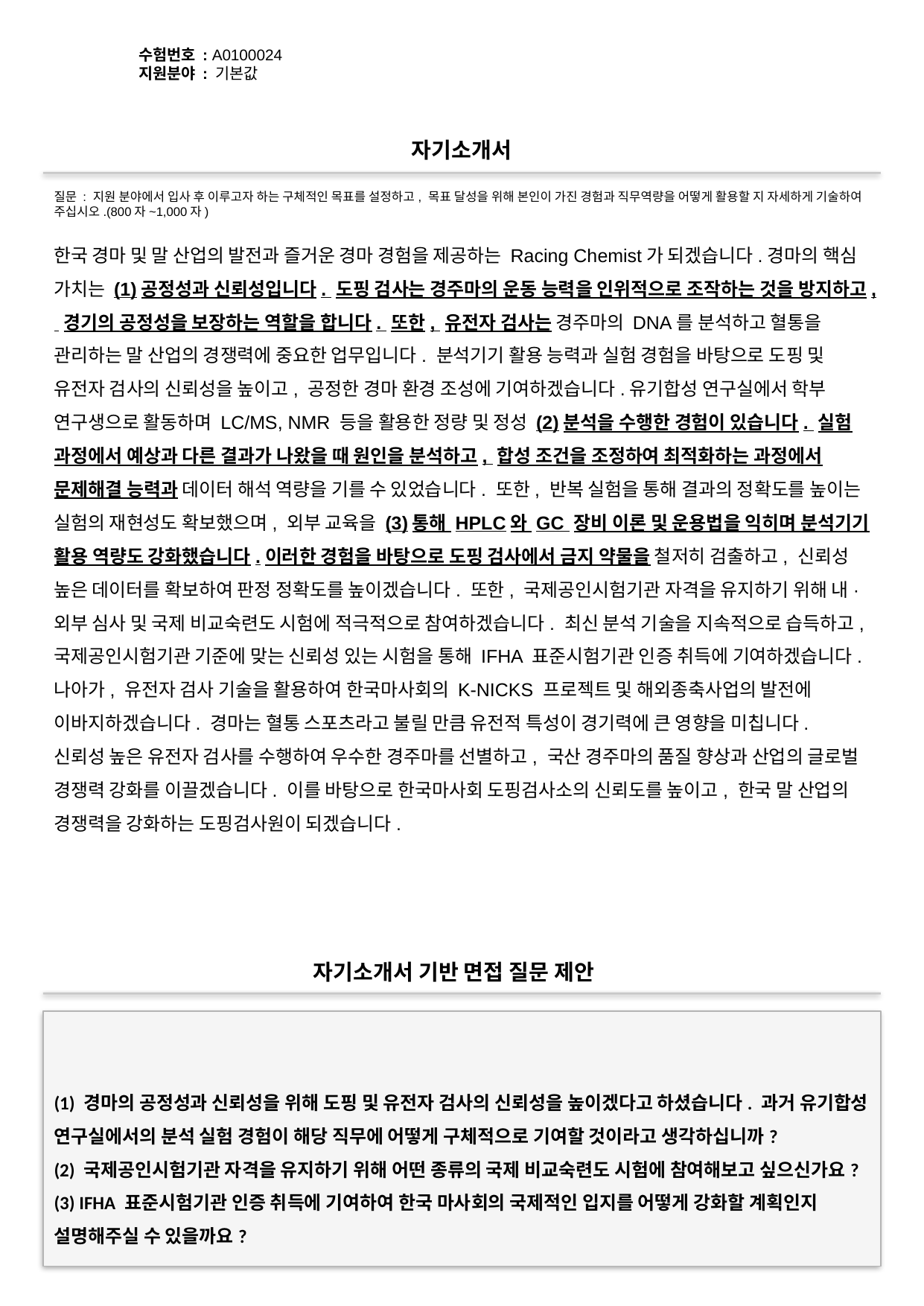

수험번호 : A0100024
지원분야 : 기본값
#

자기소개서

질문 : 지원 분야에서 입사 후 이루고자 하는 구체적인 목표를 설정하고, 목표 달성을 위해 본인이 가진 경험과 직무역량을 어떻게 활용할 지 자세하게 기술하여 주십시오.(800자~1,000자)

한국 경마 및 말 산업의 발전과 즐거운 경마 경험을 제공하는 Racing Chemist가 되겠습니다.경마의 핵심 가치는 (1)공정성과 신뢰성입니다. 도핑 검사는 경주마의 운동 능력을 인위적으로 조작하는 것을 방지하고, 경기의 공정성을 보장하는 역할을 합니다. 또한, 유전자 검사는 경주마의 DNA를 분석하고 혈통을 관리하는 말 산업의 경쟁력에 중요한 업무입니다. 분석기기 활용 능력과 실험 경험을 바탕으로 도핑 및 유전자 검사의 신뢰성을 높이고, 공정한 경마 환경 조성에 기여하겠습니다.유기합성 연구실에서 학부 연구생으로 활동하며 LC/MS, NMR 등을 활용한 정량 및 정성 (2)분석을 수행한 경험이 있습니다. 실험 과정에서 예상과 다른 결과가 나왔을 때 원인을 분석하고, 합성 조건을 조정하여 최적화하는 과정에서 문제해결 능력과 데이터 해석 역량을 기를 수 있었습니다. 또한, 반복 실험을 통해 결과의 정확도를 높이는 실험의 재현성도 확보했으며, 외부 교육을 (3)통해 HPLC와 GC 장비 이론 및 운용법을 익히며 분석기기 활용 역량도 강화했습니다.이러한 경험을 바탕으로 도핑 검사에서 금지 약물을 철저히 검출하고, 신뢰성 높은 데이터를 확보하여 판정 정확도를 높이겠습니다. 또한, 국제공인시험기관 자격을 유지하기 위해 내·외부 심사 및 국제 비교숙련도 시험에 적극적으로 참여하겠습니다. 최신 분석 기술을 지속적으로 습득하고, 국제공인시험기관 기준에 맞는 신뢰성 있는 시험을 통해 IFHA 표준시험기관 인증 취득에 기여하겠습니다. 나아가, 유전자 검사 기술을 활용하여 한국마사회의 K-NICKS 프로젝트 및 해외종축사업의 발전에 이바지하겠습니다. 경마는 혈통 스포츠라고 불릴 만큼 유전적 특성이 경기력에 큰 영향을 미칩니다. 신뢰성 높은 유전자 검사를 수행하여 우수한 경주마를 선별하고, 국산 경주마의 품질 향상과 산업의 글로벌 경쟁력 강화를 이끌겠습니다. 이를 바탕으로 한국마사회 도핑검사소의 신뢰도를 높이고, 한국 말 산업의 경쟁력을 강화하는 도핑검사원이 되겠습니다.

자기소개서 기반 면접 질문 제안

(1) 경마의 공정성과 신뢰성을 위해 도핑 및 유전자 검사의 신뢰성을 높이겠다고 하셨습니다. 과거 유기합성 연구실에서의 분석 실험 경험이 해당 직무에 어떻게 구체적으로 기여할 것이라고 생각하십니까?
(2) 국제공인시험기관 자격을 유지하기 위해 어떤 종류의 국제 비교숙련도 시험에 참여해보고 싶으신가요?
(3) IFHA 표준시험기관 인증 취득에 기여하여 한국 마사회의 국제적인 입지를 어떻게 강화할 계획인지 설명해주실 수 있을까요?